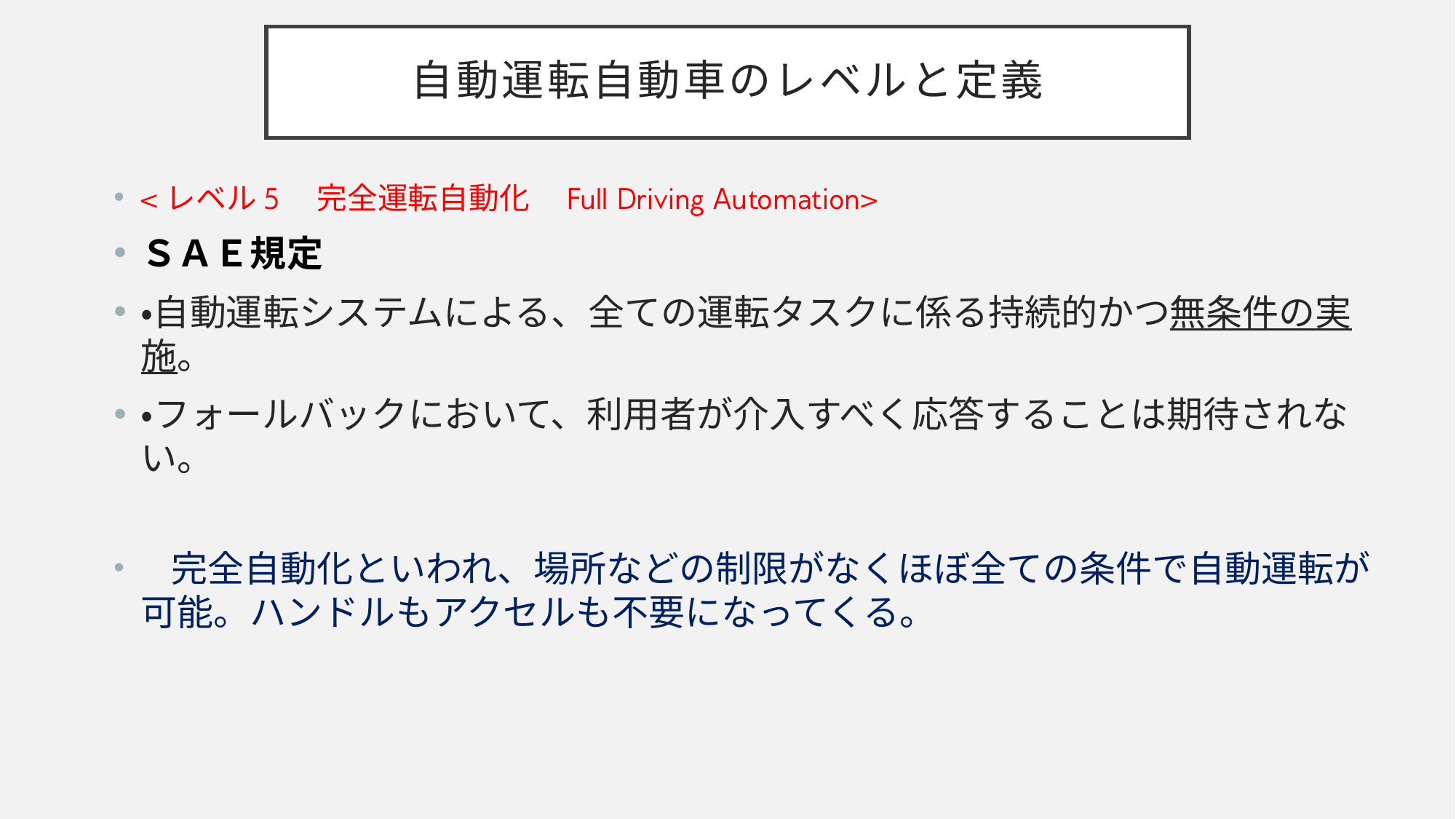

# 自動運転自動車のレベルと定義
<レベル5　完全運転自動化　Full Driving Automation>
ＳＡＥ規定
・自動運転システムによる、全ての運転タスクに係る持続的かつ無条件の実施。
・フォールバックにおいて、利用者が介入すべく応答することは期待されない。

　完全自動化といわれ、場所などの制限がなくほぼ全ての条件で自動運転が可能。ハンドルもアクセルも不要になってくる。